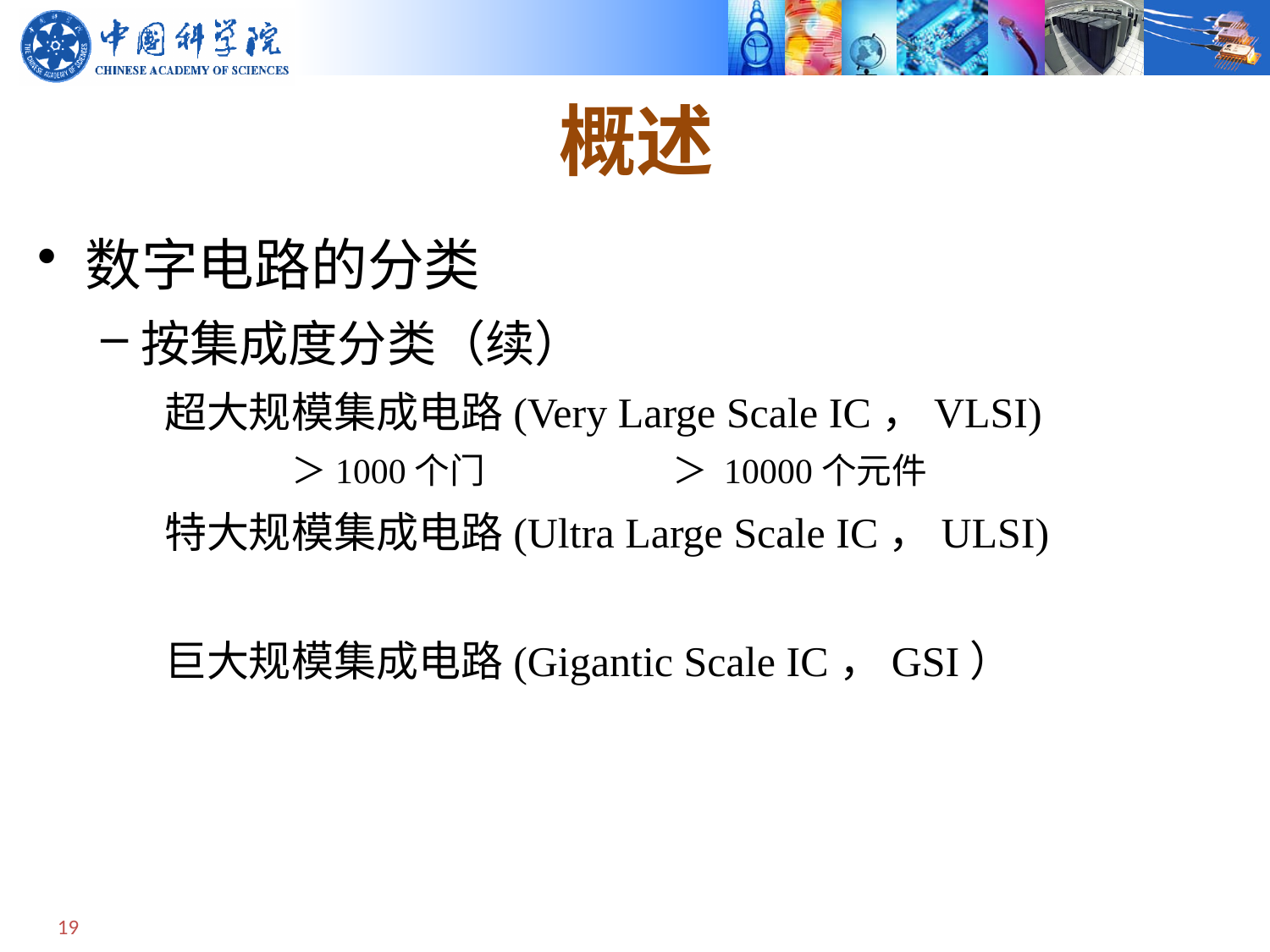

# 概述
数字电路的分类
按集成度分类（续）
超大规模集成电路(Very Large Scale IC，VLSI)                        	＞1000个门          	＞ 10000个元件
特大规模集成电路(Ultra Large Scale IC，ULSI)

巨大规模集成电路(Gigantic Scale IC，GSI）